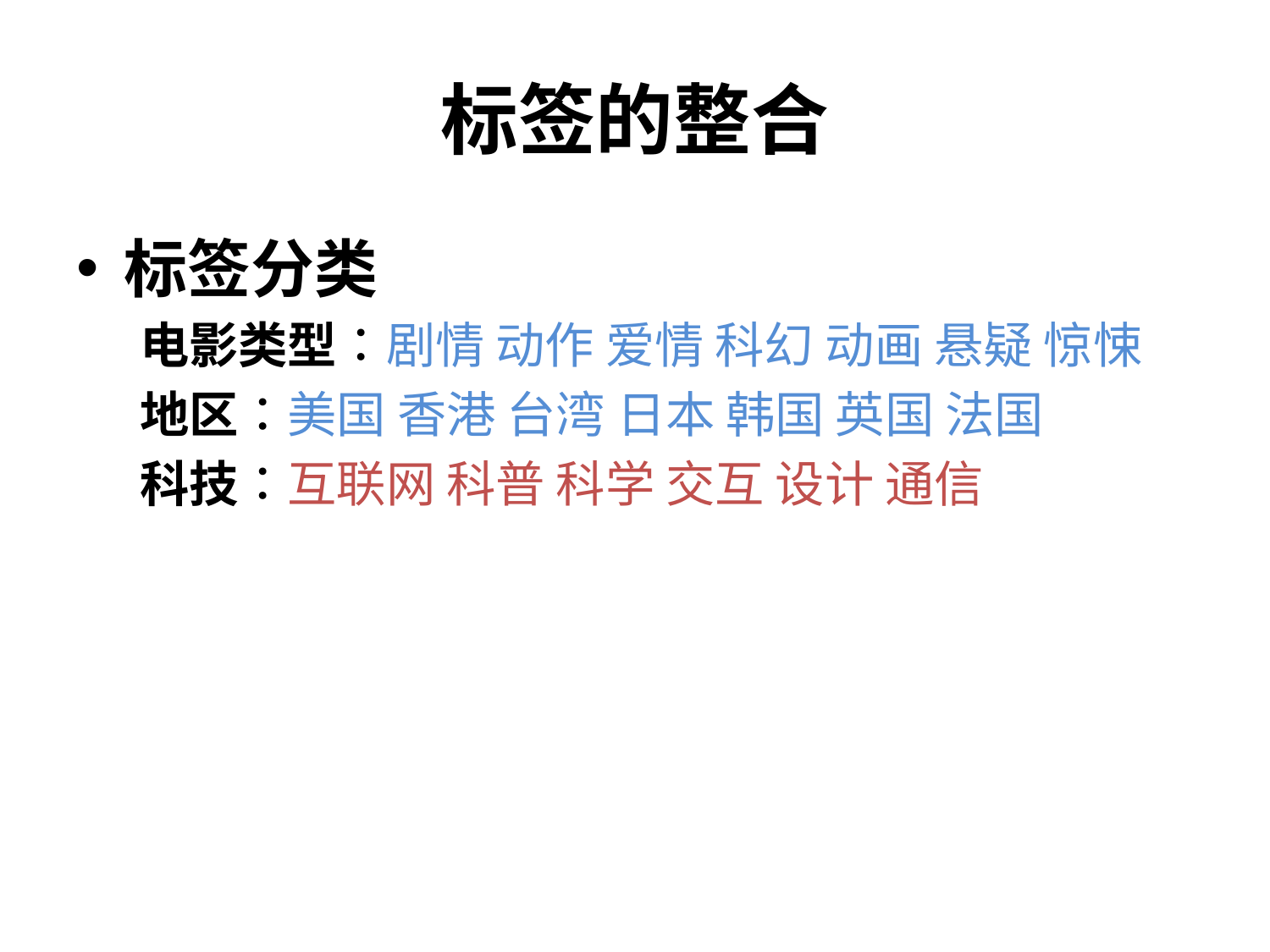

# 标签的整合
标签分类
电影类型：剧情 动作 爱情 科幻 动画 悬疑 惊悚
地区：美国 香港 台湾 日本 韩国 英国 法国
科技：互联网 科普 科学 交互 设计 通信